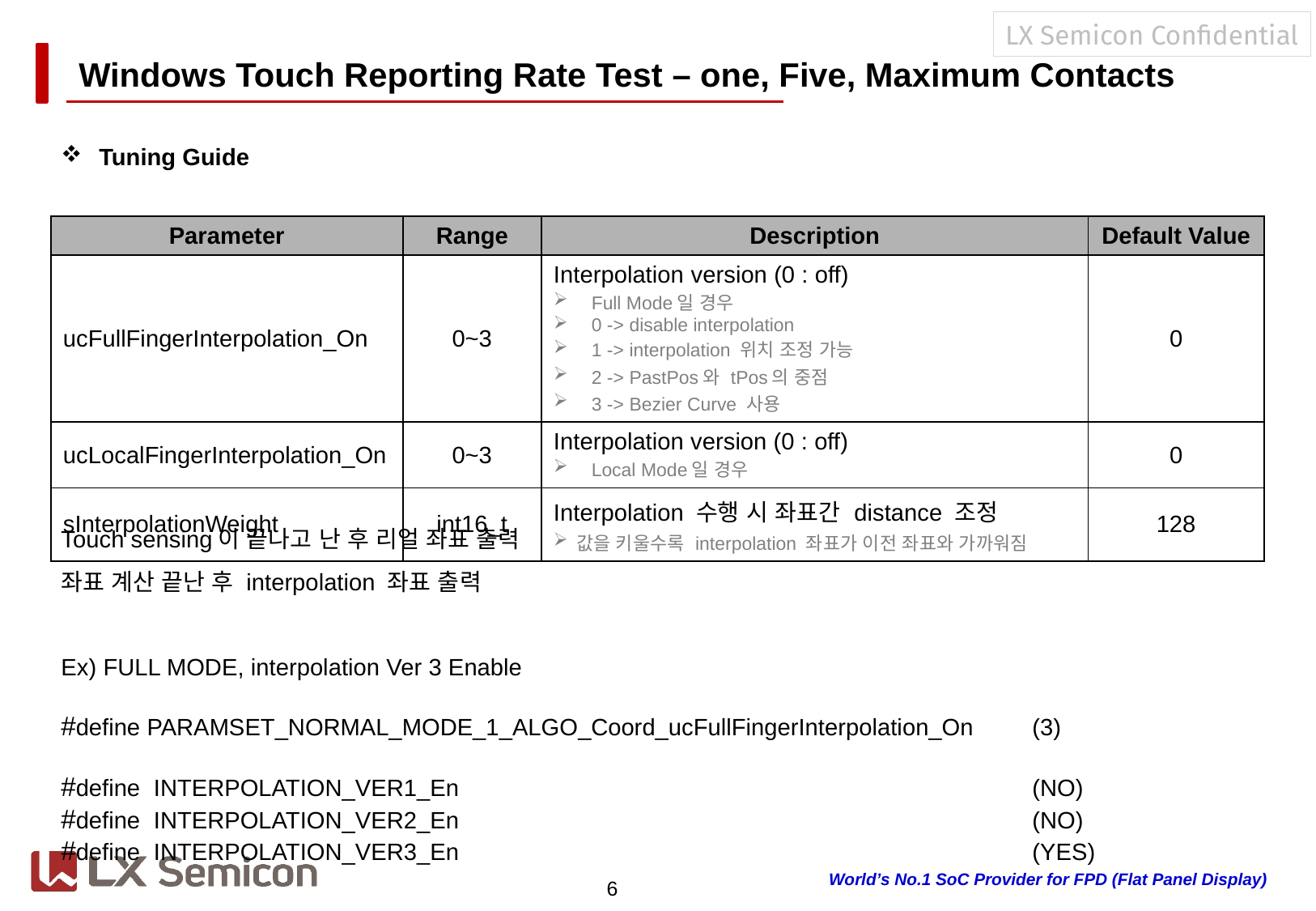

# Windows Touch Reporting Rate Test – one, Five, Maximum Contacts

Tuning Guide

Touch sensing이 끝나고 난 후 리얼 좌표 출력
좌표 계산 끝난 후 interpolation 좌표 출력

Ex) FULL MODE, interpolation Ver 3 Enable

#define PARAMSET_NORMAL_MODE_1_ALGO_Coord_ucFullFingerInterpolation_On	(3)

#define  INTERPOLATION_VER1_En					(NO)
#define  INTERPOLATION_VER2_En					(NO)
#define  INTERPOLATION_VER3_En					(YES)

| Parameter | Range | Description | Default Value |
| --- | --- | --- | --- |
| ucFullFingerInterpolation\_On | 0~3 | Interpolation version (0 : off) Full Mode일 경우 0 -> disable interpolation 1 -> interpolation 위치 조정 가능 2 -> PastPos와 tPos의 중점 3 -> Bezier Curve 사용 | 0 |
| ucLocalFingerInterpolation\_On | 0~3 | Interpolation version (0 : off) Local Mode일 경우 | 0 |
| sInterpolationWeight | int16\_t | Interpolation 수행 시 좌표간 distance 조정 값을 키울수록 interpolation 좌표가 이전 좌표와 가까워짐 | 128 |